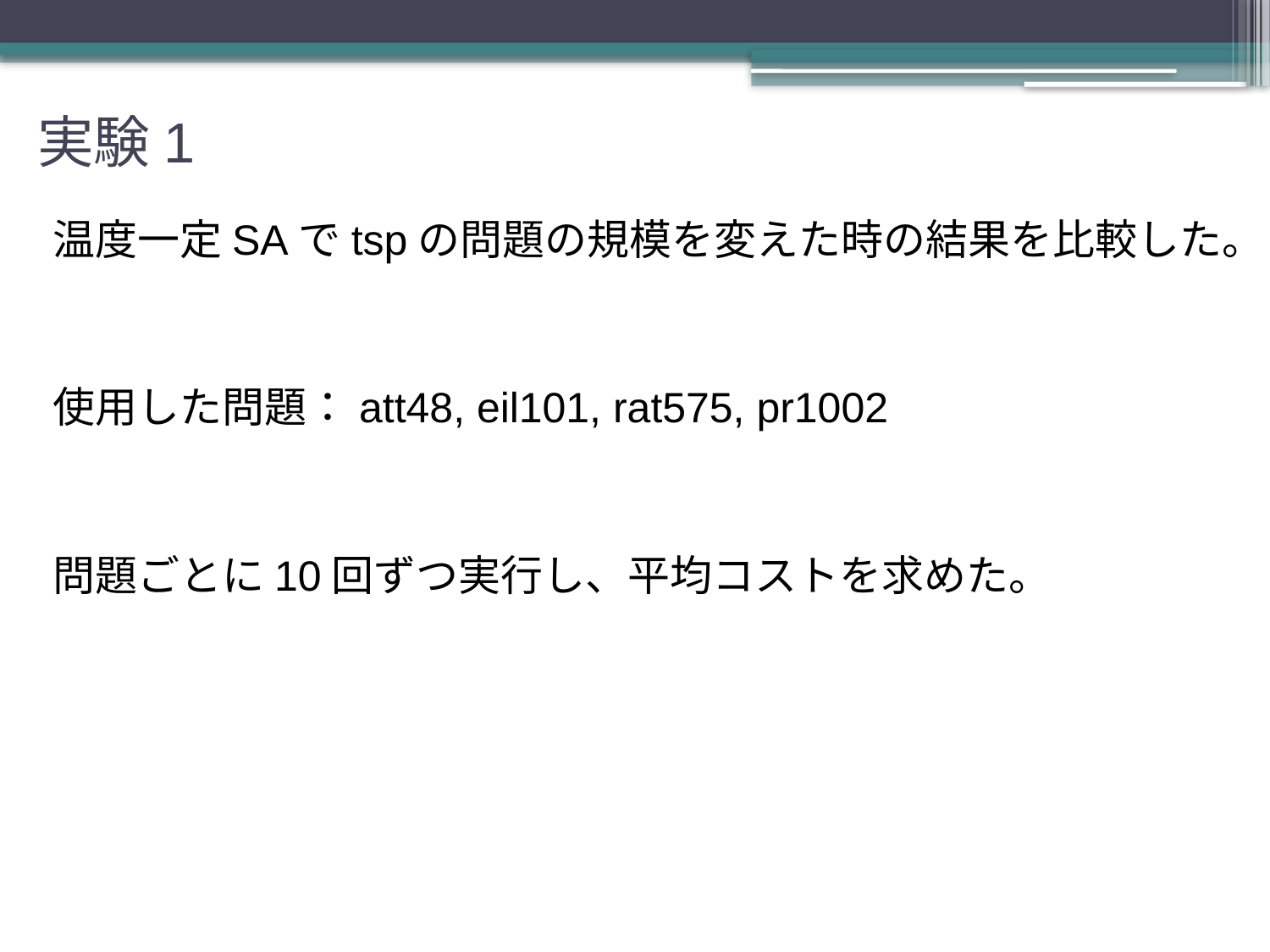

# 実験1
温度一定SAでtspの問題の規模を変えた時の結果を比較した。

使用した問題：att48, eil101, rat575, pr1002

問題ごとに10回ずつ実行し、平均コストを求めた。